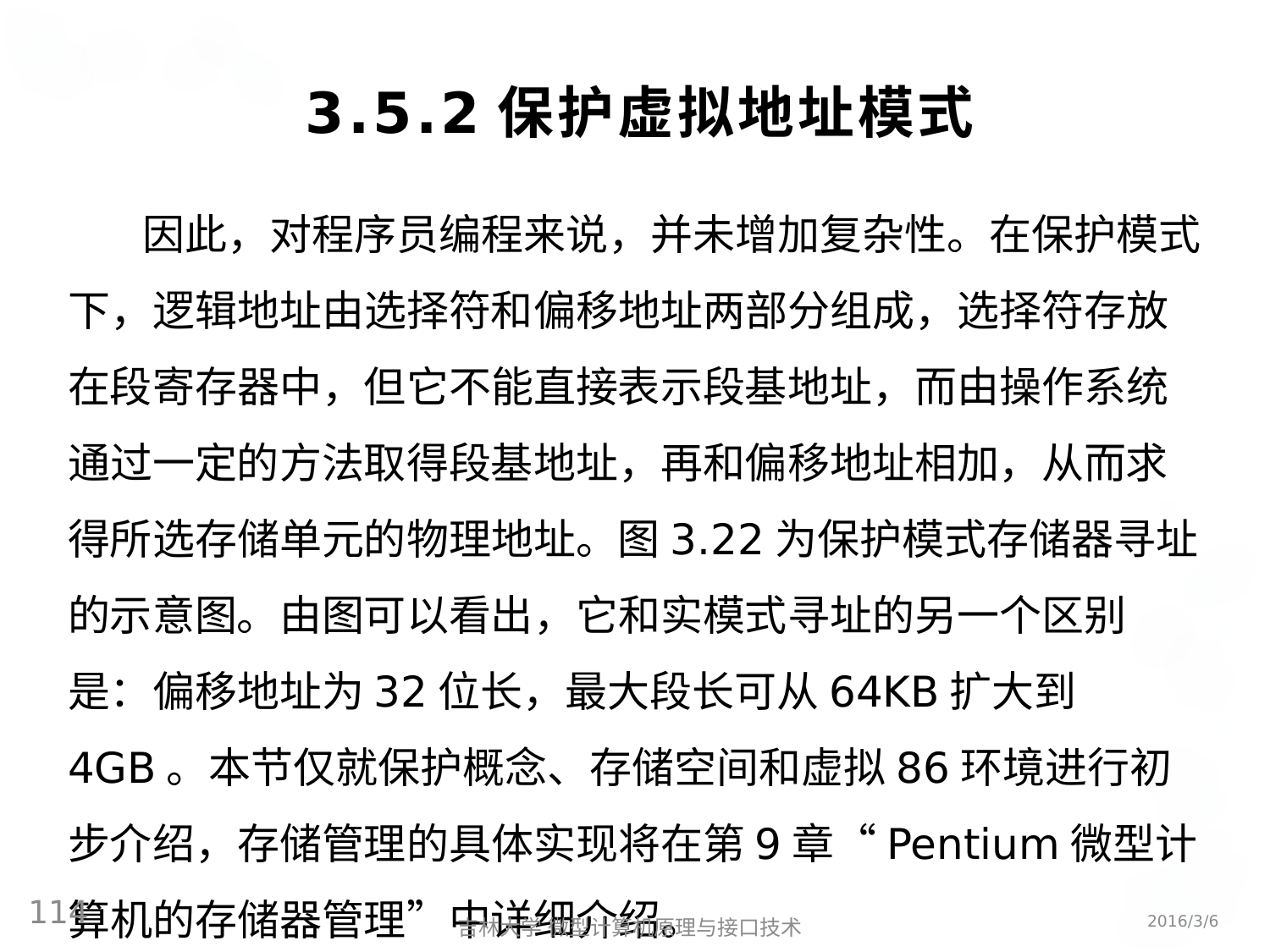

# 3.5.2保护虚拟地址模式
因此，对程序员编程来说，并未增加复杂性。在保护模式下，逻辑地址由选择符和偏移地址两部分组成，选择符存放在段寄存器中，但它不能直接表示段基地址，而由操作系统通过一定的方法取得段基地址，再和偏移地址相加，从而求得所选存储单元的物理地址。图3.22为保护模式存储器寻址的示意图。由图可以看出，它和实模式寻址的另一个区别是：偏移地址为32位长，最大段长可从64KB扩大到4GB。本节仅就保护概念、存储空间和虚拟86环境进行初步介绍，存储管理的具体实现将在第9章“Pentium微型计算机的存储器管理”中详细介绍。
114
2016/3/6
吉林大学 微型计算机原理与接口技术